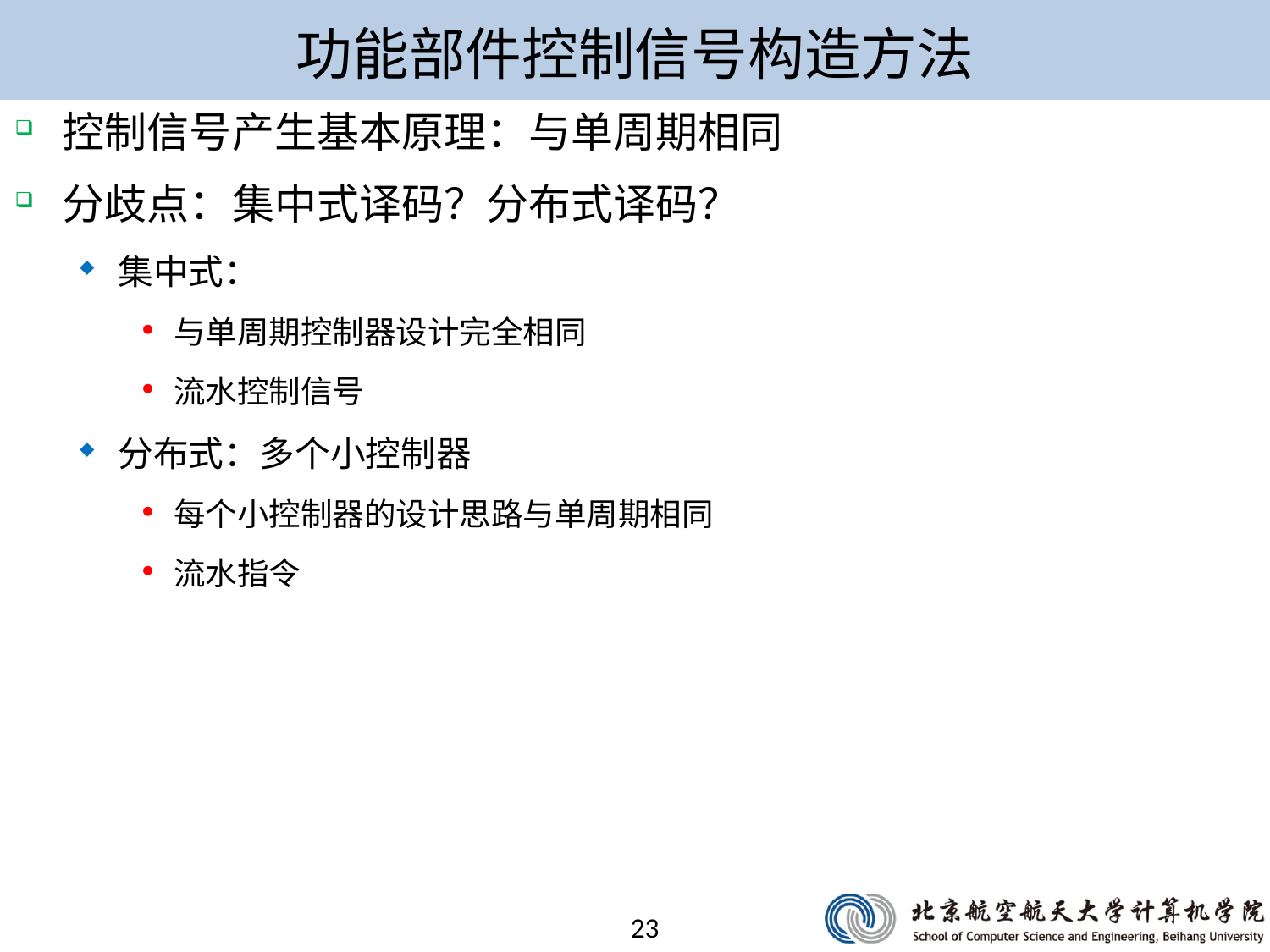

# 功能部件控制信号构造方法
控制信号产生基本原理：与单周期相同
分歧点：集中式译码？分布式译码？
集中式：
与单周期控制器设计完全相同
流水控制信号
分布式：多个小控制器
每个小控制器的设计思路与单周期相同
流水指令
23